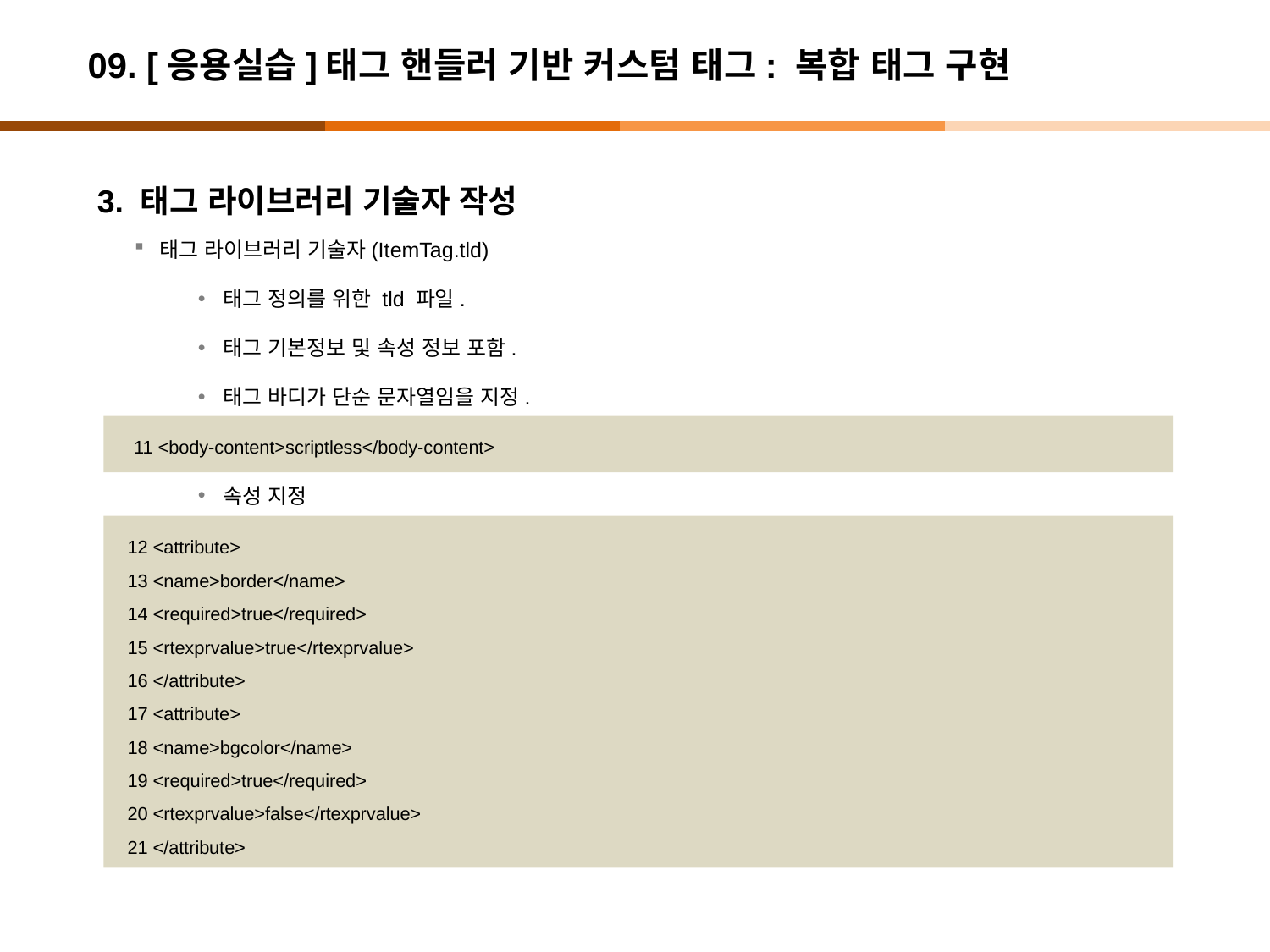

# 09. [응용실습]태그 핸들러 기반 커스텀 태그: 복합 태그 구현
3. 태그 라이브러리 기술자 작성
태그 라이브러리 기술자(ItemTag.tld)
태그 정의를 위한 tld 파일.
태그 기본정보 및 속성 정보 포함.
태그 바디가 단순 문자열임을 지정.

속성 지정

11 <body-content>scriptless</body-content>

12 <attribute>
13 <name>border</name>
14 <required>true</required>
15 <rtexprvalue>true</rtexprvalue>
16 </attribute>
17 <attribute>
18 <name>bgcolor</name>
19 <required>true</required>
20 <rtexprvalue>false</rtexprvalue>
21 </attribute>